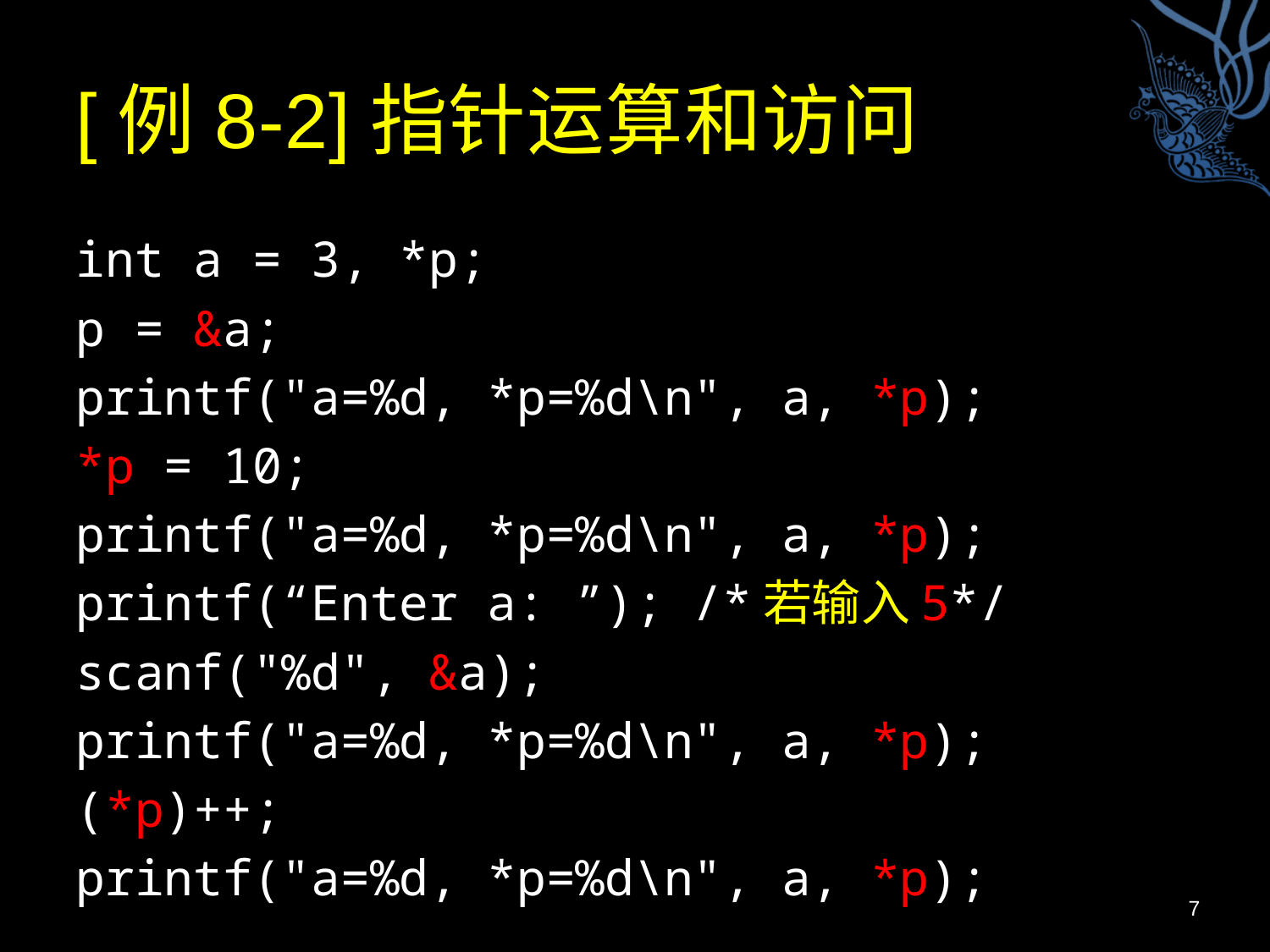

# [例8-2]指针运算和访问
int a = 3, *p;
p = &a;
printf("a=%d, *p=%d\n", a, *p);
*p = 10;
printf("a=%d, *p=%d\n", a, *p);
printf(“Enter a: ”); /*若输入5*/
scanf("%d", &a);
printf("a=%d, *p=%d\n", a, *p);
(*p)++;
printf("a=%d, *p=%d\n", a, *p);

7